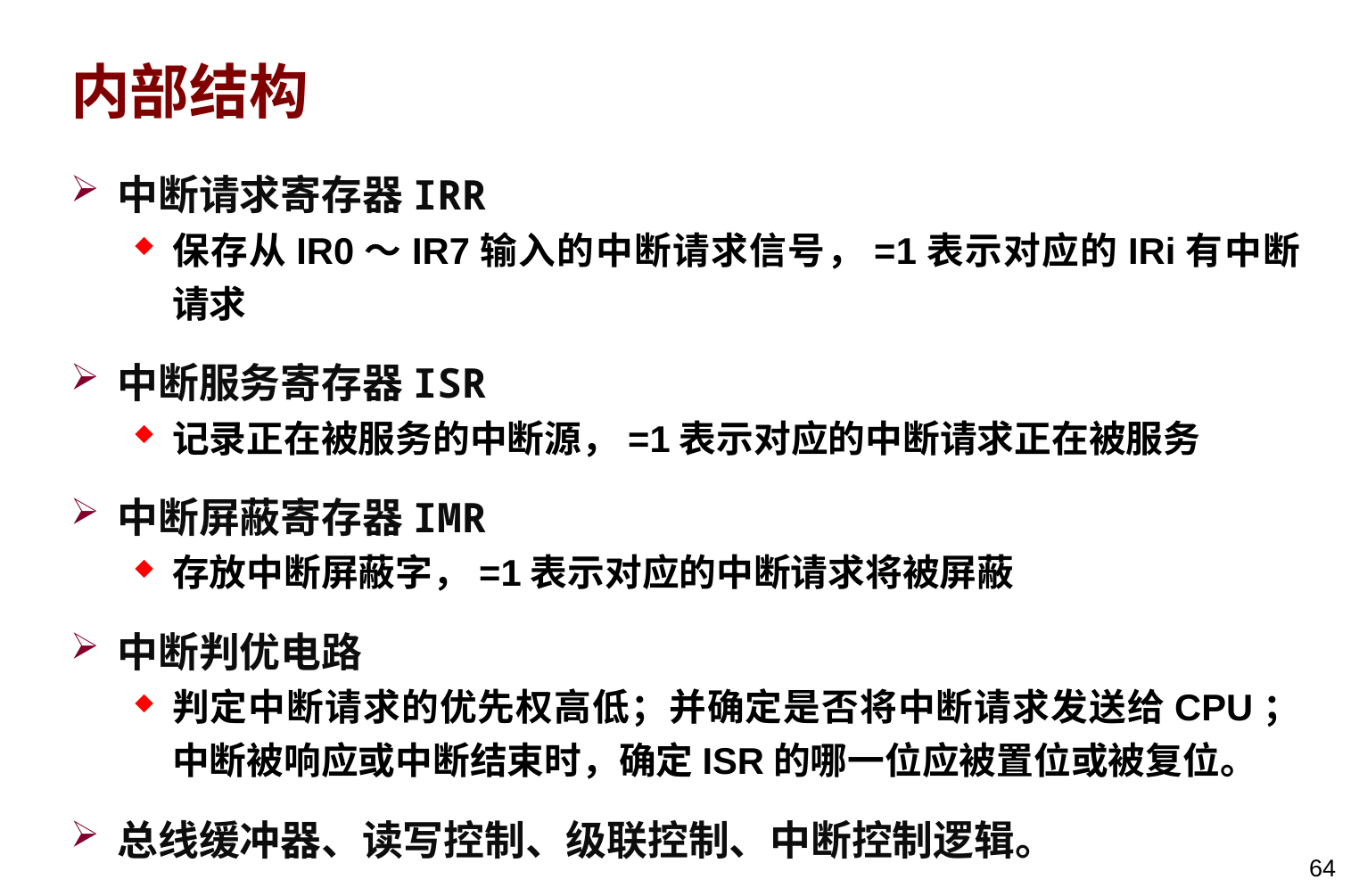

# 内部结构
中断请求寄存器IRR
保存从IR0～IR7输入的中断请求信号，=1表示对应的IRi有中断请求
中断服务寄存器ISR
记录正在被服务的中断源，=1表示对应的中断请求正在被服务
中断屏蔽寄存器IMR
存放中断屏蔽字，=1表示对应的中断请求将被屏蔽
中断判优电路
判定中断请求的优先权高低；并确定是否将中断请求发送给CPU；中断被响应或中断结束时，确定ISR的哪一位应被置位或被复位。
总线缓冲器、读写控制、级联控制、中断控制逻辑。
64